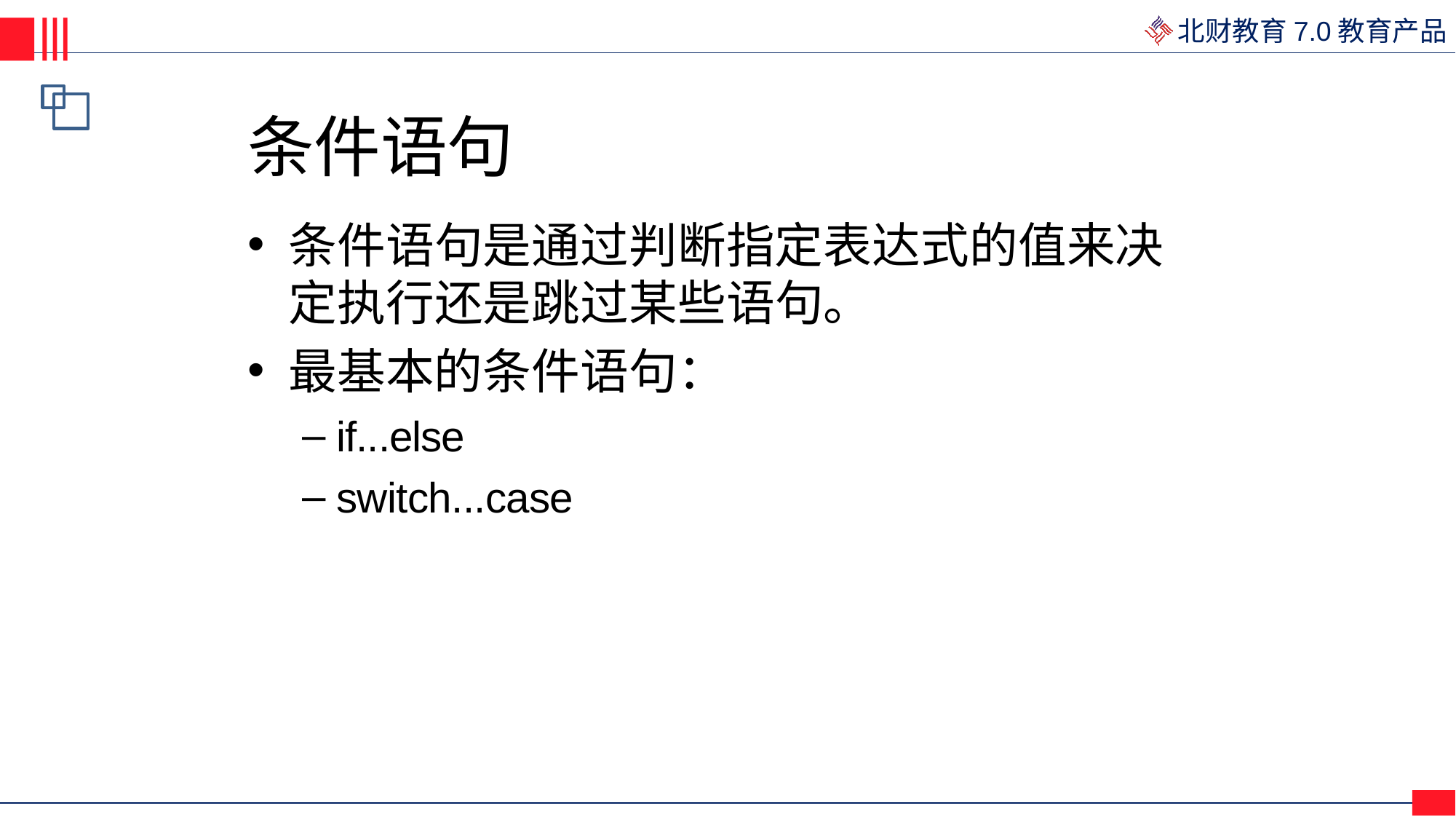

# 条件语句
条件语句是通过判断指定表达式的值来决 定执行还是跳过某些语句。
最基本的条件语句：
if...else
switch...case